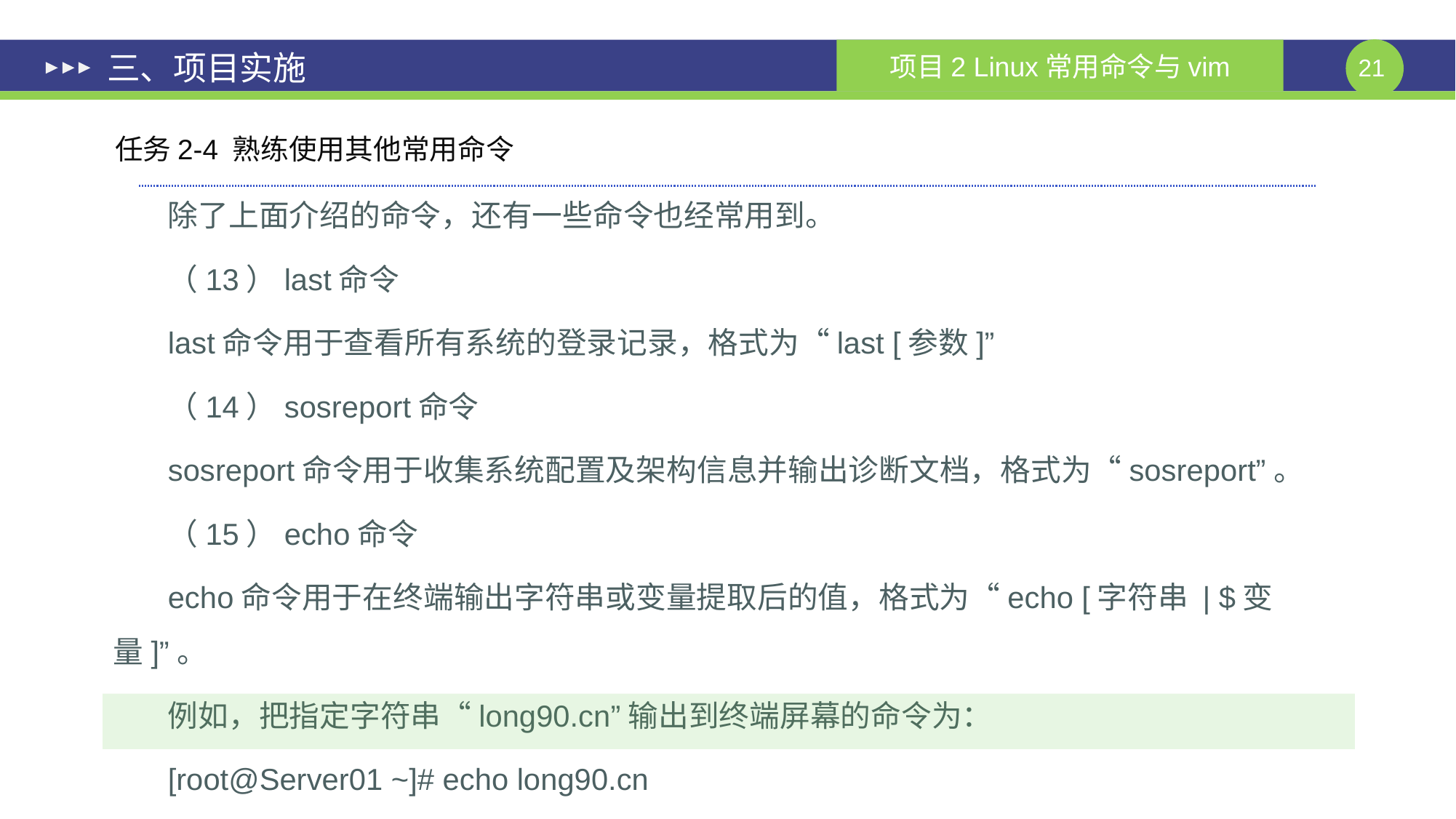

# 三、项目实施
任务2-4 熟练使用其他常用命令
除了上面介绍的命令，还有一些命令也经常用到。
（13）last命令
last命令用于查看所有系统的登录记录，格式为“last [参数]”
（14）sosreport命令
sosreport命令用于收集系统配置及架构信息并输出诊断文档，格式为“sosreport”。
（15）echo命令
echo命令用于在终端输出字符串或变量提取后的值，格式为“echo [字符串 | $变量]”。
例如，把指定字符串“long90.cn”输出到终端屏幕的命令为：
[root@Server01 ~]# echo long90.cn